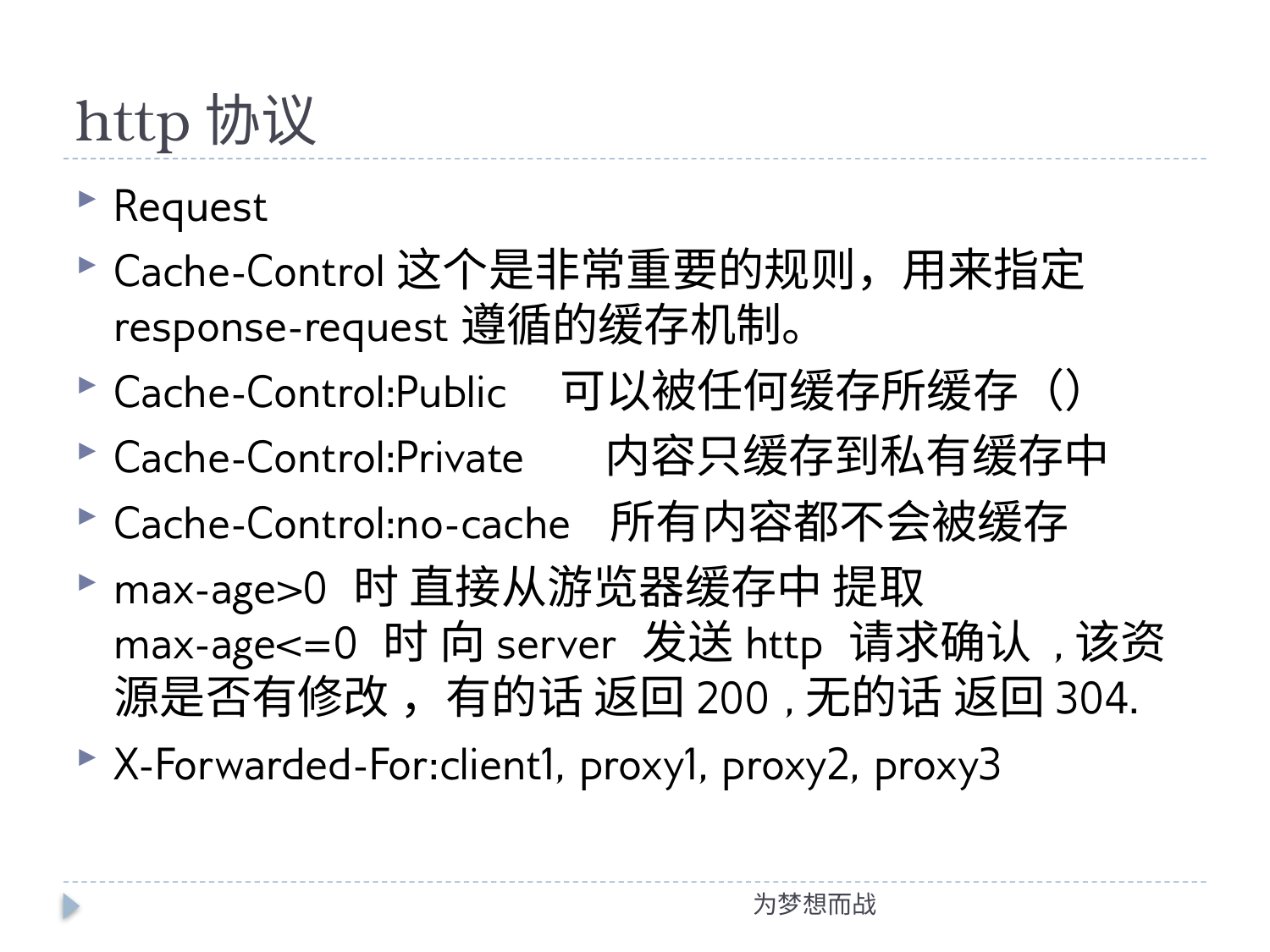

# http协议
Request
Cache-Control这个是非常重要的规则，用来指定response-request遵循的缓存机制。
Cache-Control:Public   可以被任何缓存所缓存（）
Cache-Control:Private     内容只缓存到私有缓存中
Cache-Control:no-cache  所有内容都不会被缓存
max-age>0 时 直接从游览器缓存中 提取
max-age<=0 时 向server 发送http 请求确认 ,该资源是否有修改 ，有的话 返回200 ,无的话 返回304.
X-Forwarded-For:client1, proxy1, proxy2, proxy3
为梦想而战